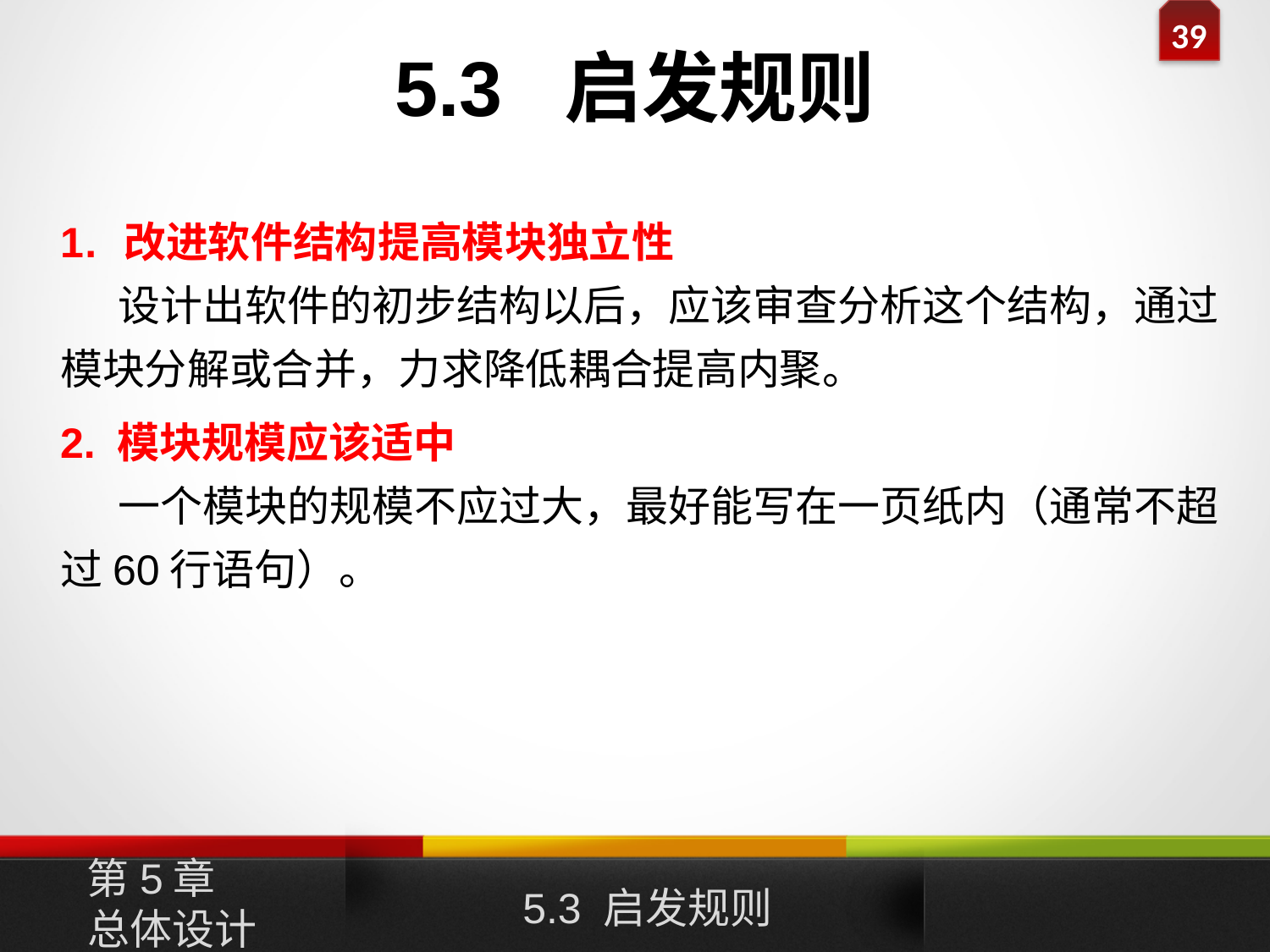

# 5.3  启发规则
改进软件结构提高模块独立性
     设计出软件的初步结构以后，应该审查分析这个结构，通过模块分解或合并，力求降低耦合提高内聚。
2. 模块规模应该适中
     一个模块的规模不应过大，最好能写在一页纸内（通常不超过60行语句）。
第5章
总体设计
5.3 启发规则